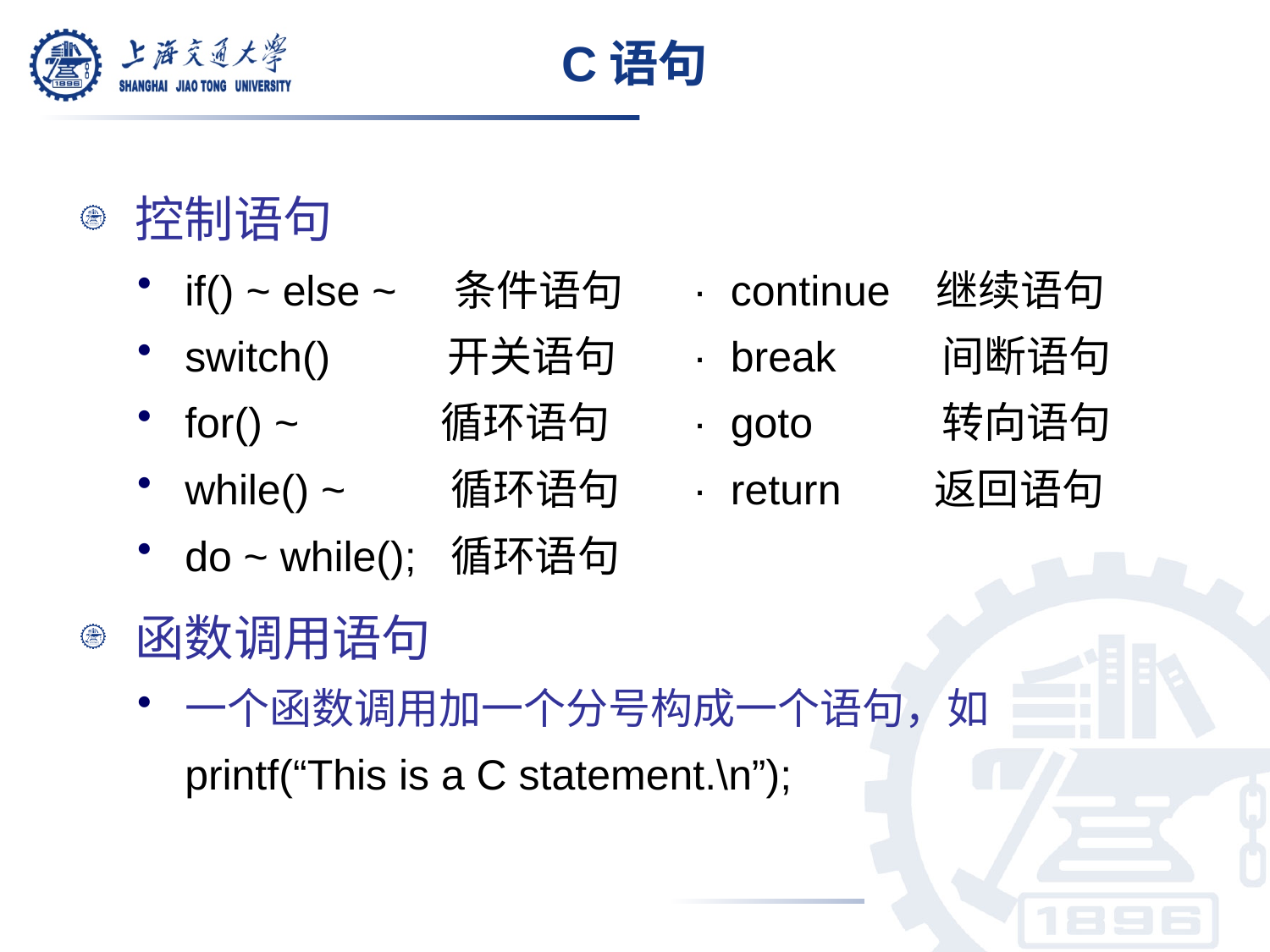

# C语句
控制语句
if() ~ else ~    条件语句	·  continue   继续语句
switch()         开关语句	·  break        间断语句
for() ~ 	          循环语句	·  goto          转向语句
while() ~        循环语句	·  return       返回语句
do ~ while();  循环语句
函数调用语句
一个函数调用加一个分号构成一个语句，如
	printf(“This is a C statement.\n”);